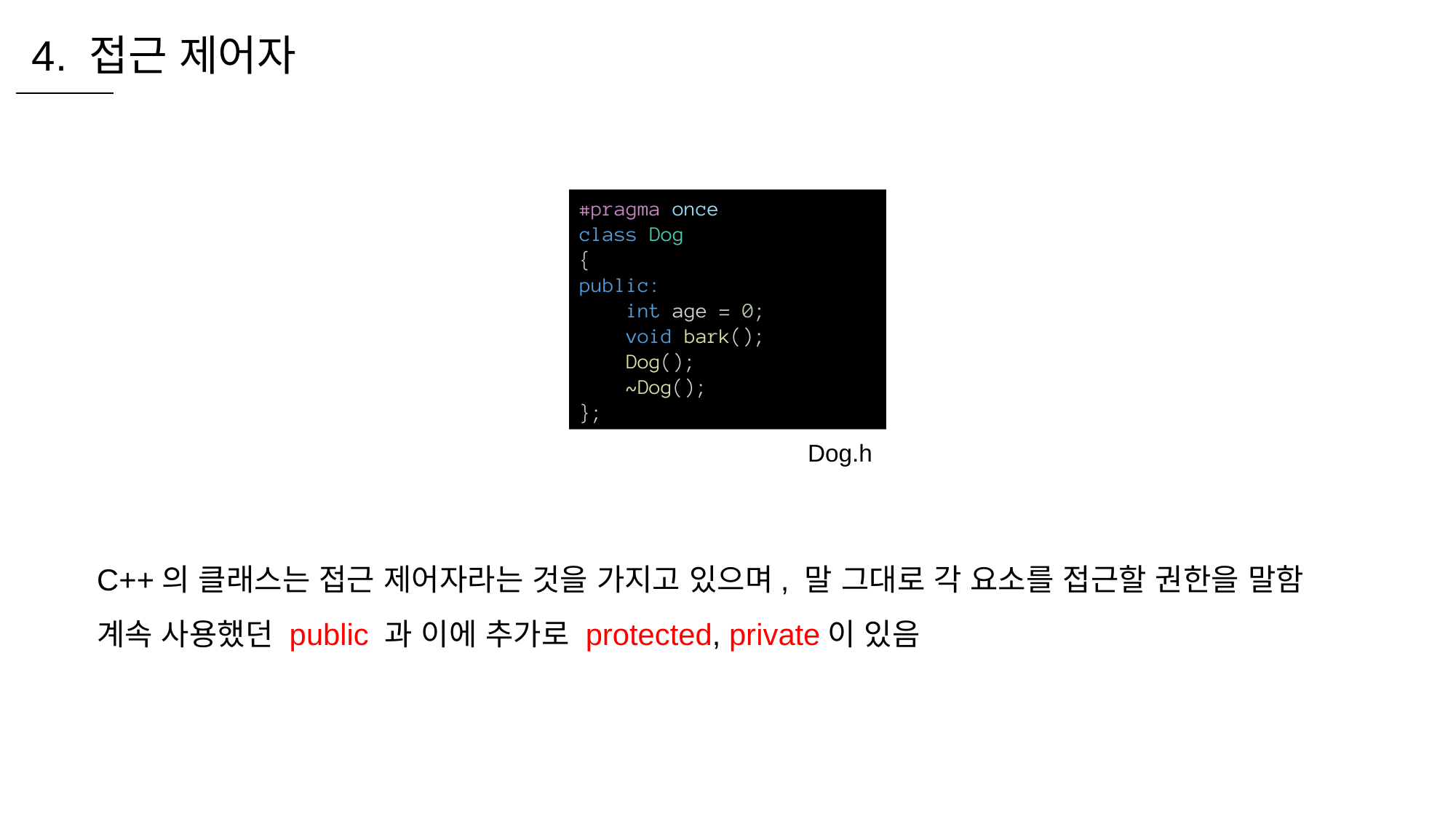

4. 접근 제어자
#pragma once
class Dog
{
public:
    int age = 0;
    void bark();
    Dog();
    ~Dog();
};
Dog.h
C++의 클래스는 접근 제어자라는 것을 가지고 있으며, 말 그대로 각 요소를 접근할 권한을 말함
계속 사용했던 public 과 이에 추가로 protected, private이 있음